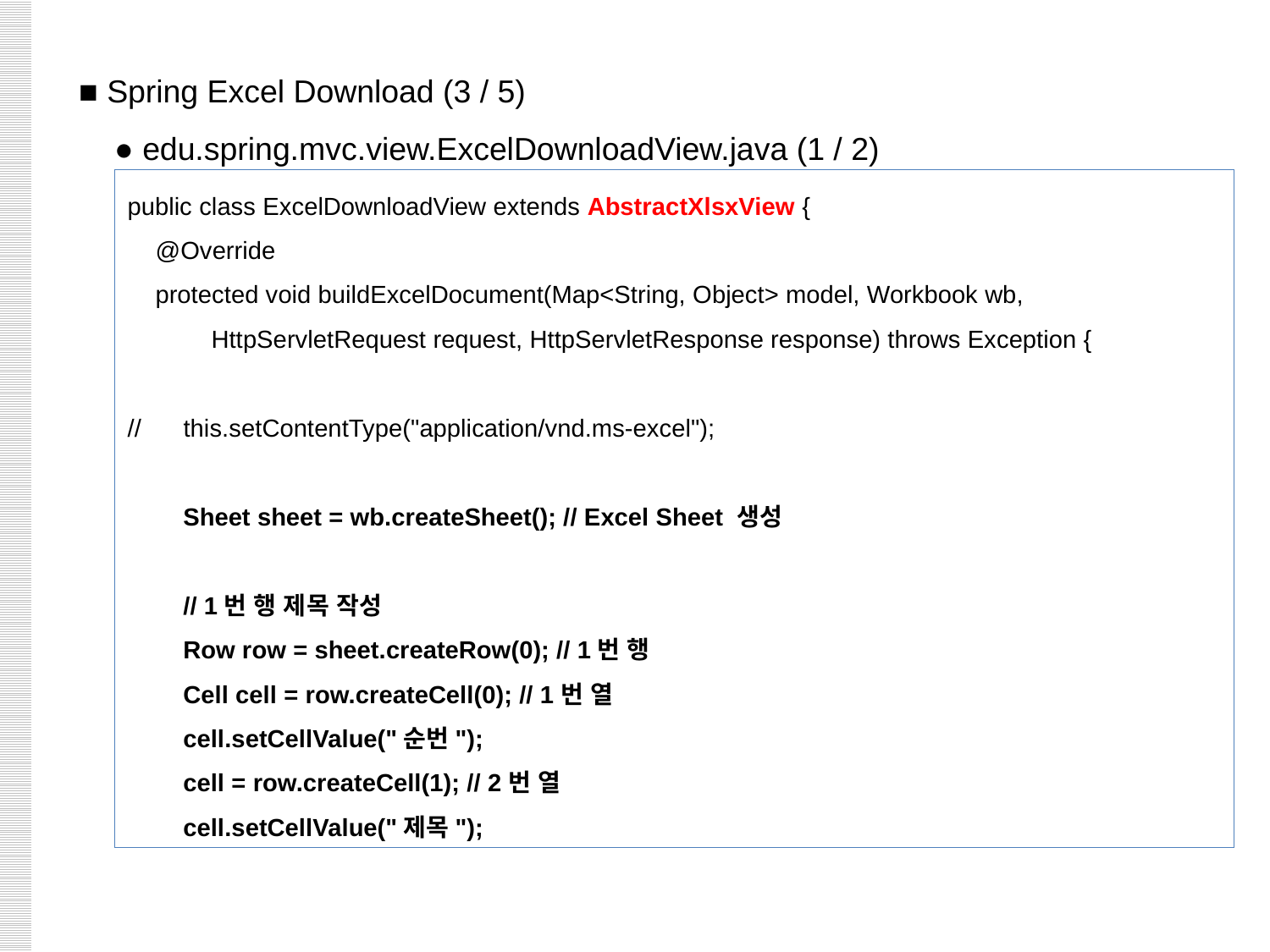

■ Spring Excel Download (3 / 5)
    ● edu.spring.mvc.view.ExcelDownloadView.java (1 / 2)
public class ExcelDownloadView extends AbstractXlsxView {
    @Override
    protected void buildExcelDocument(Map<String, Object> model, Workbook wb,
            HttpServletRequest request, HttpServletResponse response) throws Exception {

//      this.setContentType("application/vnd.ms-excel");

        Sheet sheet = wb.createSheet(); // Excel Sheet 생성

        // 1번 행 제목 작성
        Row row = sheet.createRow(0); // 1번 행
        Cell cell = row.createCell(0); // 1번 열
        cell.setCellValue("순번");
        cell = row.createCell(1); // 2번 열
        cell.setCellValue("제목");